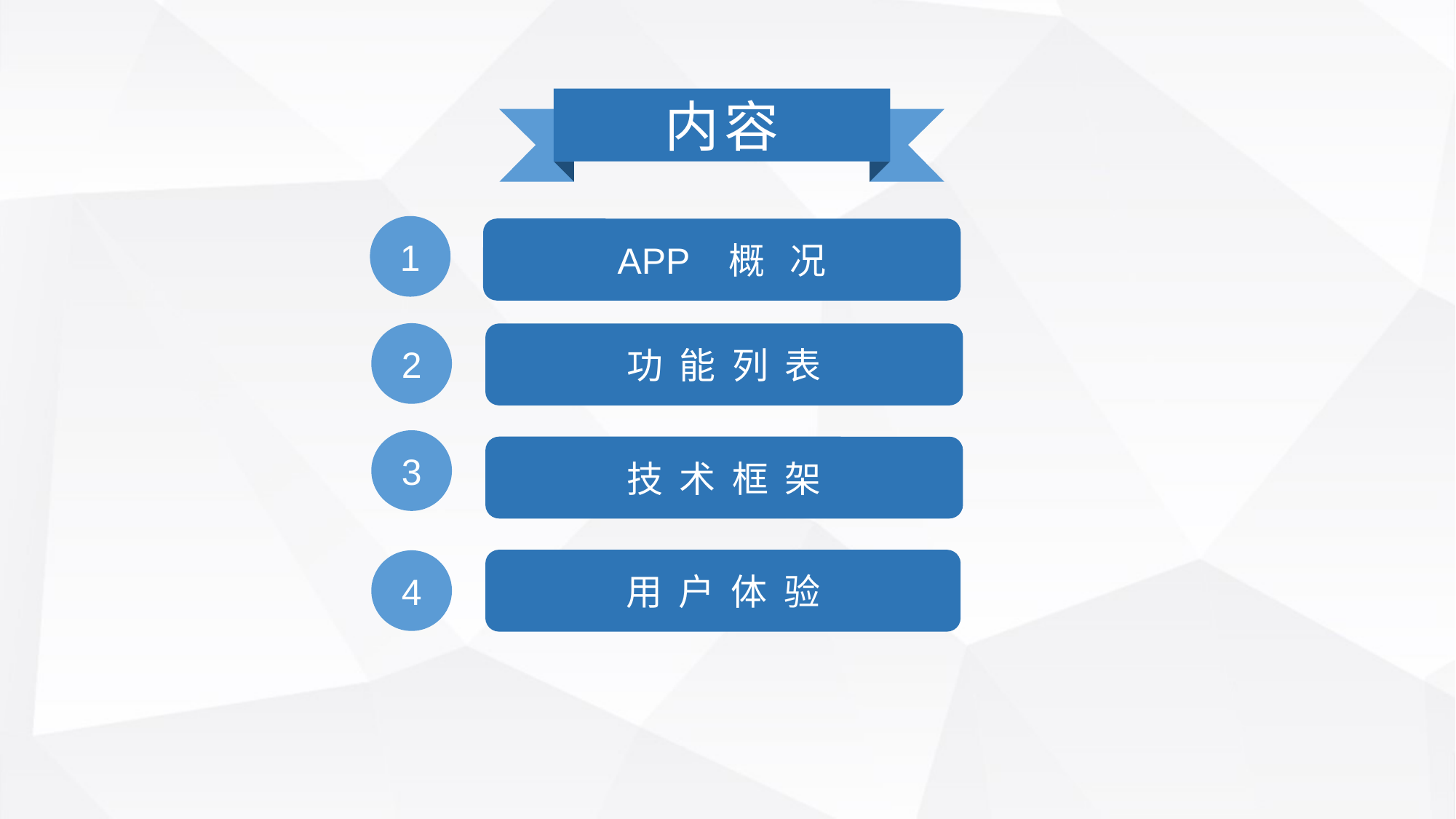

内容

1
APP   概   况
2
功  能  列  表
3
技  术  框  架
用  户  体  验
4